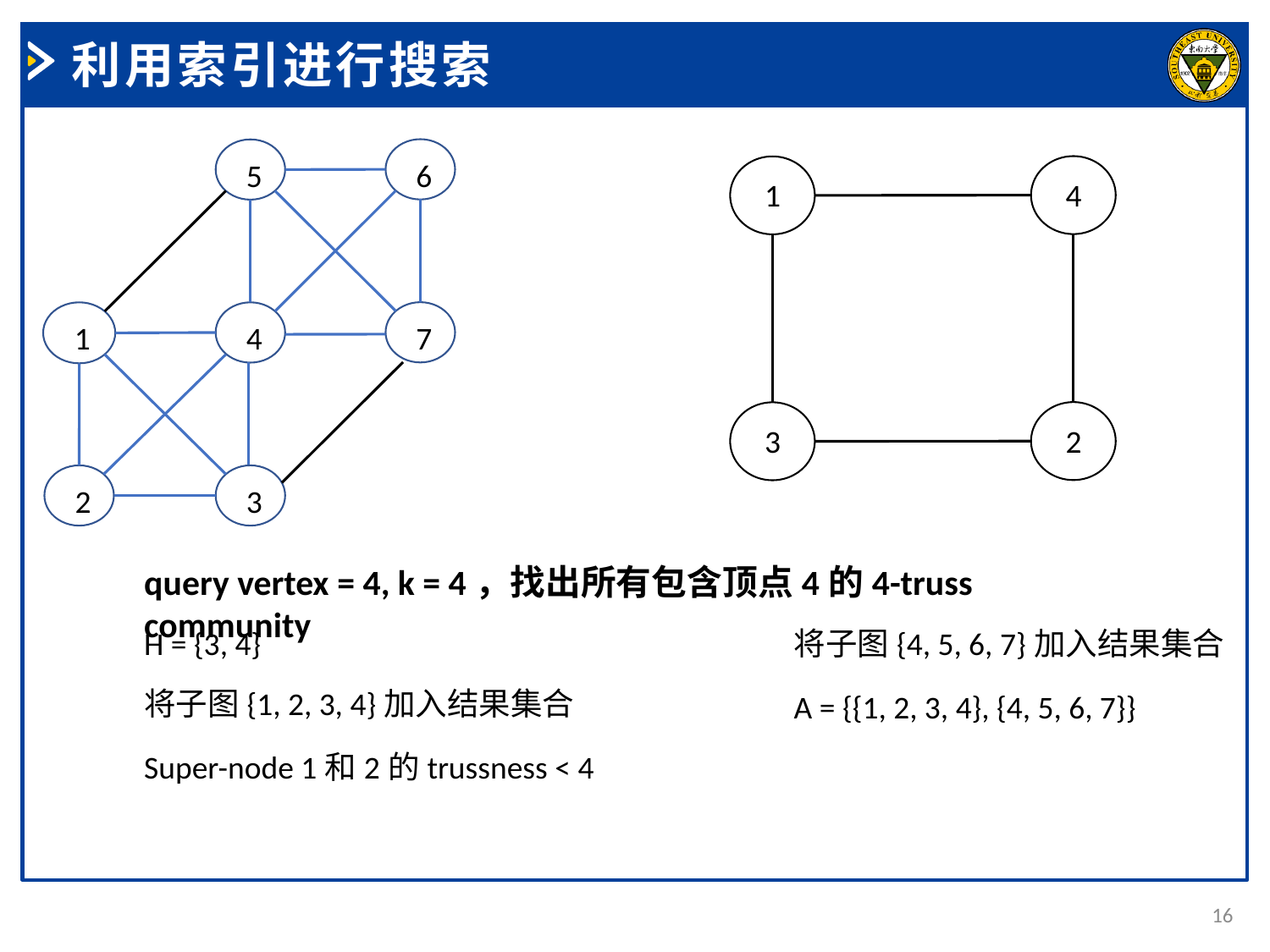

利用索引进行搜索

6

5

7

1

4

2

3

4

1

2

3
query vertex = 4, k = 4，找出所有包含顶点4的4-truss community
H = {3, 4}
将子图{4, 5, 6, 7}加入结果集合
将子图{1, 2, 3, 4}加入结果集合
A = {{1, 2, 3, 4}, {4, 5, 6, 7}}
Super-node 1和2的trussness < 4
16